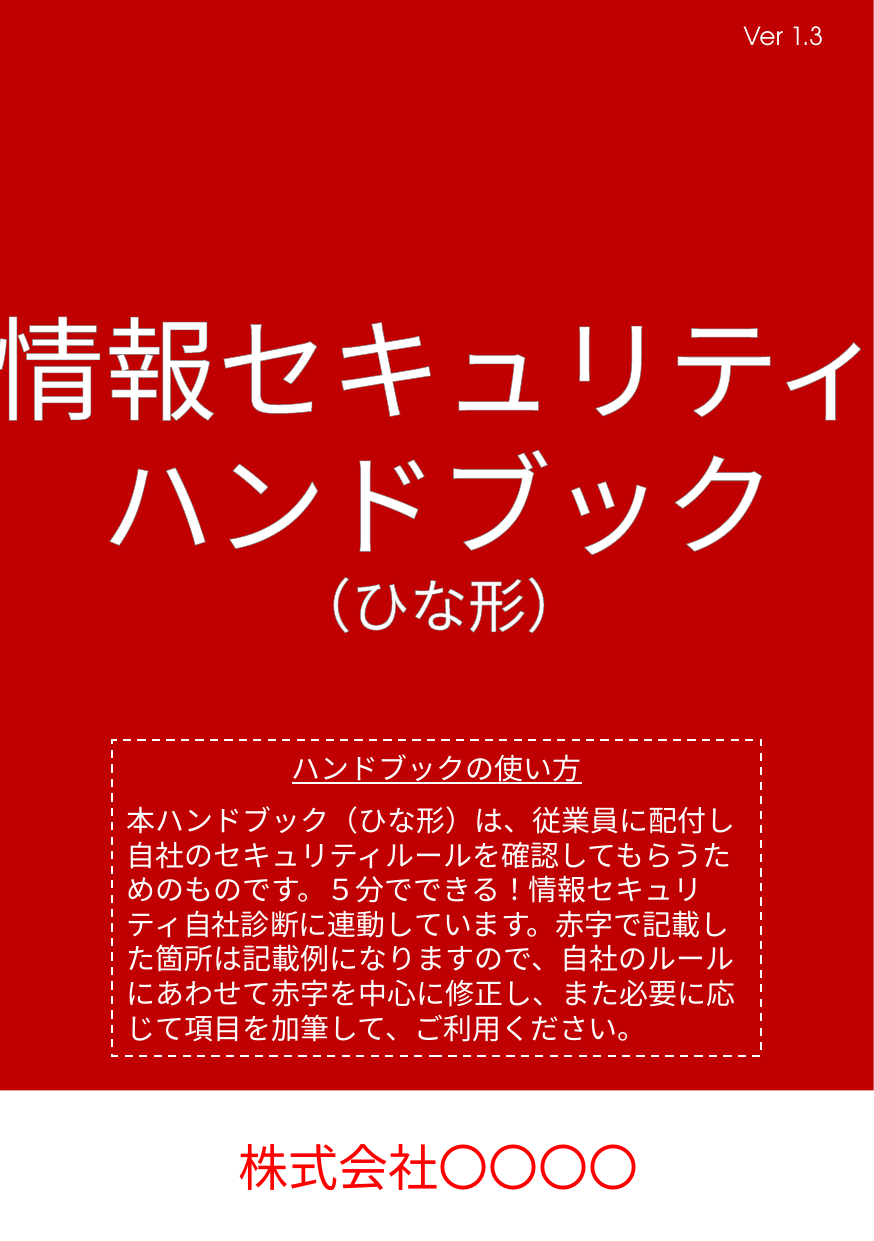

Ver 1.3

情報セキュリティ
ハンドブック
（ひな形）
ハンドブックの使い方

本ハンドブック（ひな形）は、従業員に配付し自社のセキュリティルールを確認してもらうためのものです。５分でできる！情報セキュリティ自社診断に連動しています。赤字で記載した箇所は記載例になりますので、自社のルールにあわせて赤字を中心に修正し、また必要に応じて項目を加筆して、ご利用ください。
株式会社〇〇〇〇